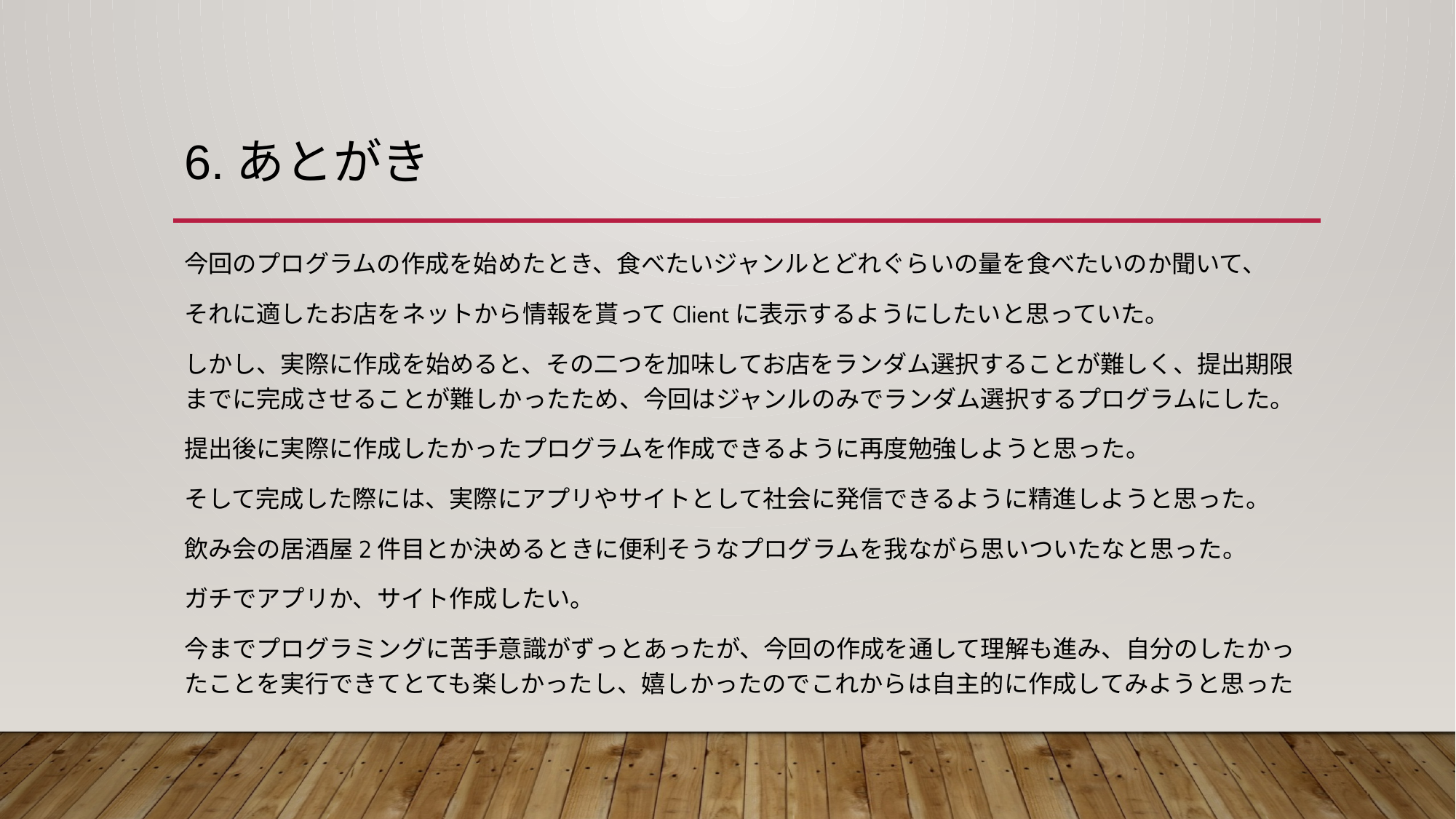

# 6.あとがき
今回のプログラムの作成を始めたとき、食べたいジャンルとどれぐらいの量を食べたいのか聞いて、
それに適したお店をネットから情報を貰ってClientに表示するようにしたいと思っていた。
しかし、実際に作成を始めると、その二つを加味してお店をランダム選択することが難しく、提出期限までに完成させることが難しかったため、今回はジャンルのみでランダム選択するプログラムにした。
提出後に実際に作成したかったプログラムを作成できるように再度勉強しようと思った。
そして完成した際には、実際にアプリやサイトとして社会に発信できるように精進しようと思った。
飲み会の居酒屋2件目とか決めるときに便利そうなプログラムを我ながら思いついたなと思った。
ガチでアプリか、サイト作成したい。
今までプログラミングに苦手意識がずっとあったが、今回の作成を通して理解も進み、自分のしたかったことを実行できてとても楽しかったし、嬉しかったのでこれからは自主的に作成してみようと思った